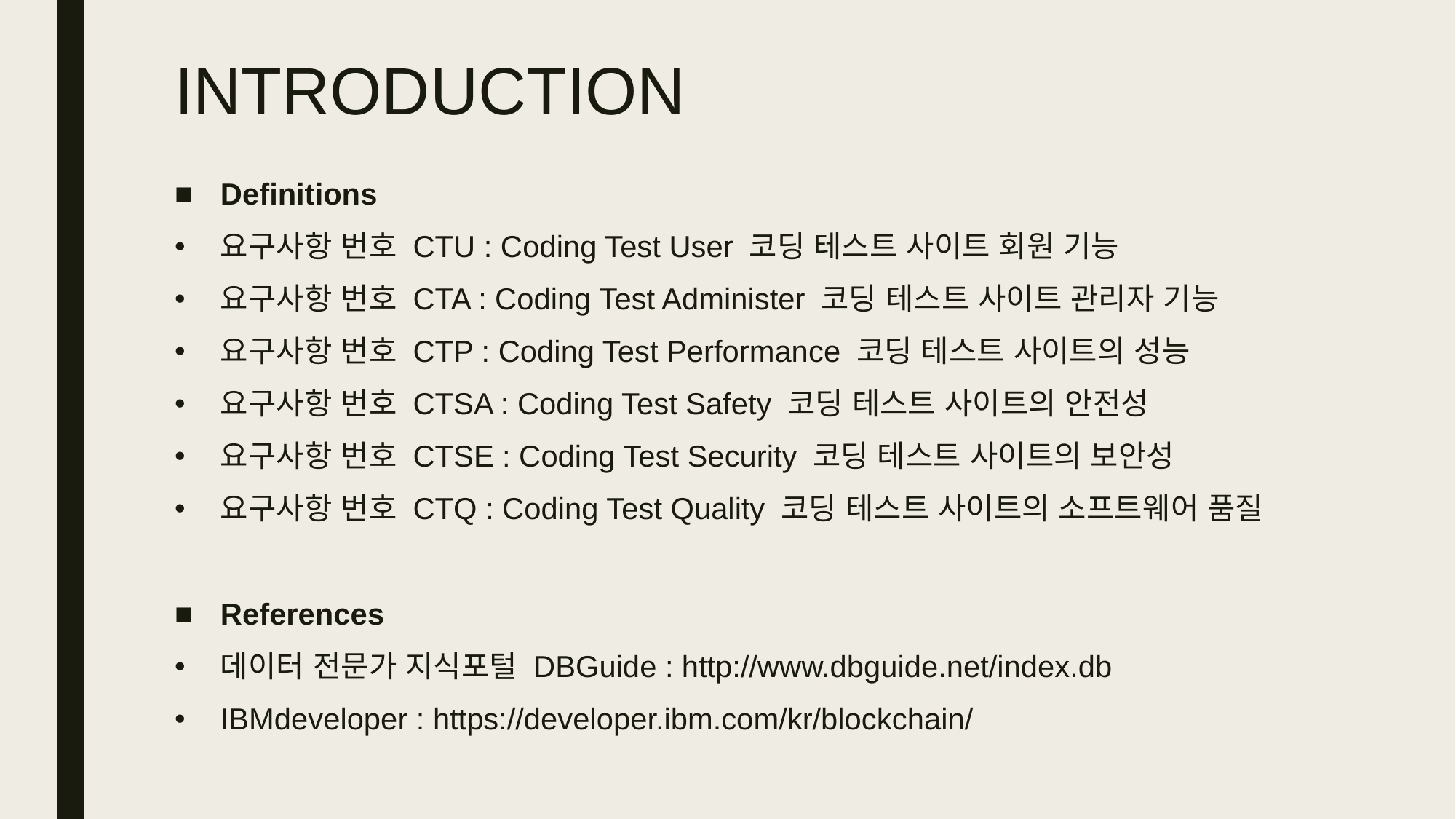

# INTRODUCTION
Definitions
요구사항 번호 CTU : Coding Test User 코딩 테스트 사이트 회원 기능
요구사항 번호 CTA : Coding Test Administer 코딩 테스트 사이트 관리자 기능
요구사항 번호 CTP : Coding Test Performance 코딩 테스트 사이트의 성능
요구사항 번호 CTSA : Coding Test Safety 코딩 테스트 사이트의 안전성
요구사항 번호 CTSE : Coding Test Security 코딩 테스트 사이트의 보안성
요구사항 번호 CTQ : Coding Test Quality 코딩 테스트 사이트의 소프트웨어 품질

References
데이터 전문가 지식포털 DBGuide : http://www.dbguide.net/index.db
IBMdeveloper : https://developer.ibm.com/kr/blockchain/